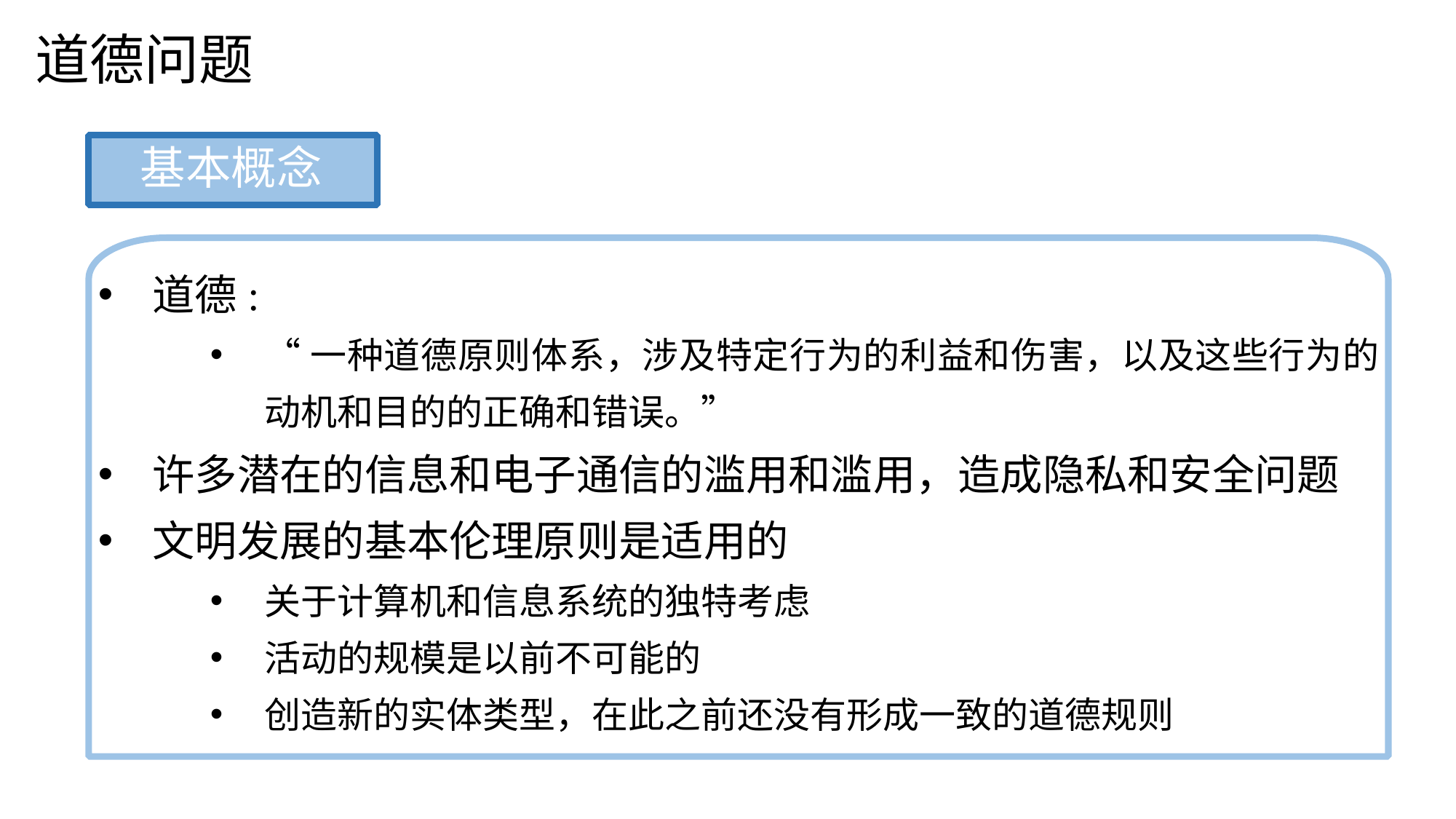

道德问题

基本概念
道德:
“一种道德原则体系，涉及特定行为的利益和伤害，以及这些行为的动机和目的的正确和错误。”
许多潜在的信息和电子通信的滥用和滥用，造成隐私和安全问题
文明发展的基本伦理原则是适用的
关于计算机和信息系统的独特考虑
活动的规模是以前不可能的
创造新的实体类型，在此之前还没有形成一致的道德规则